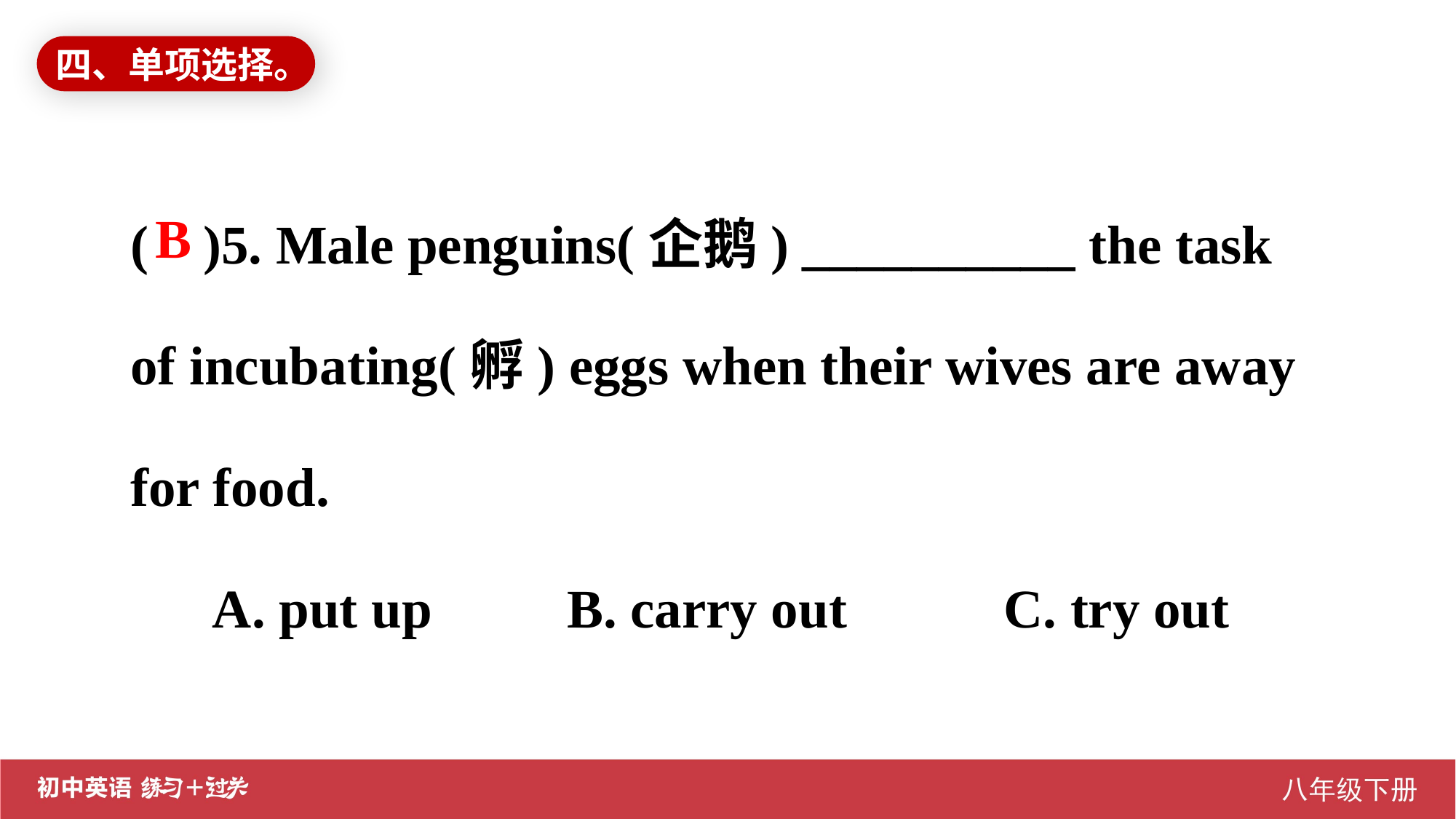

四、单项选择。
(    )5. Male penguins(企鹅) __________ the task of incubating(孵) eggs when their wives are away for food.
      A. put up		B. carry out		C. try out
B